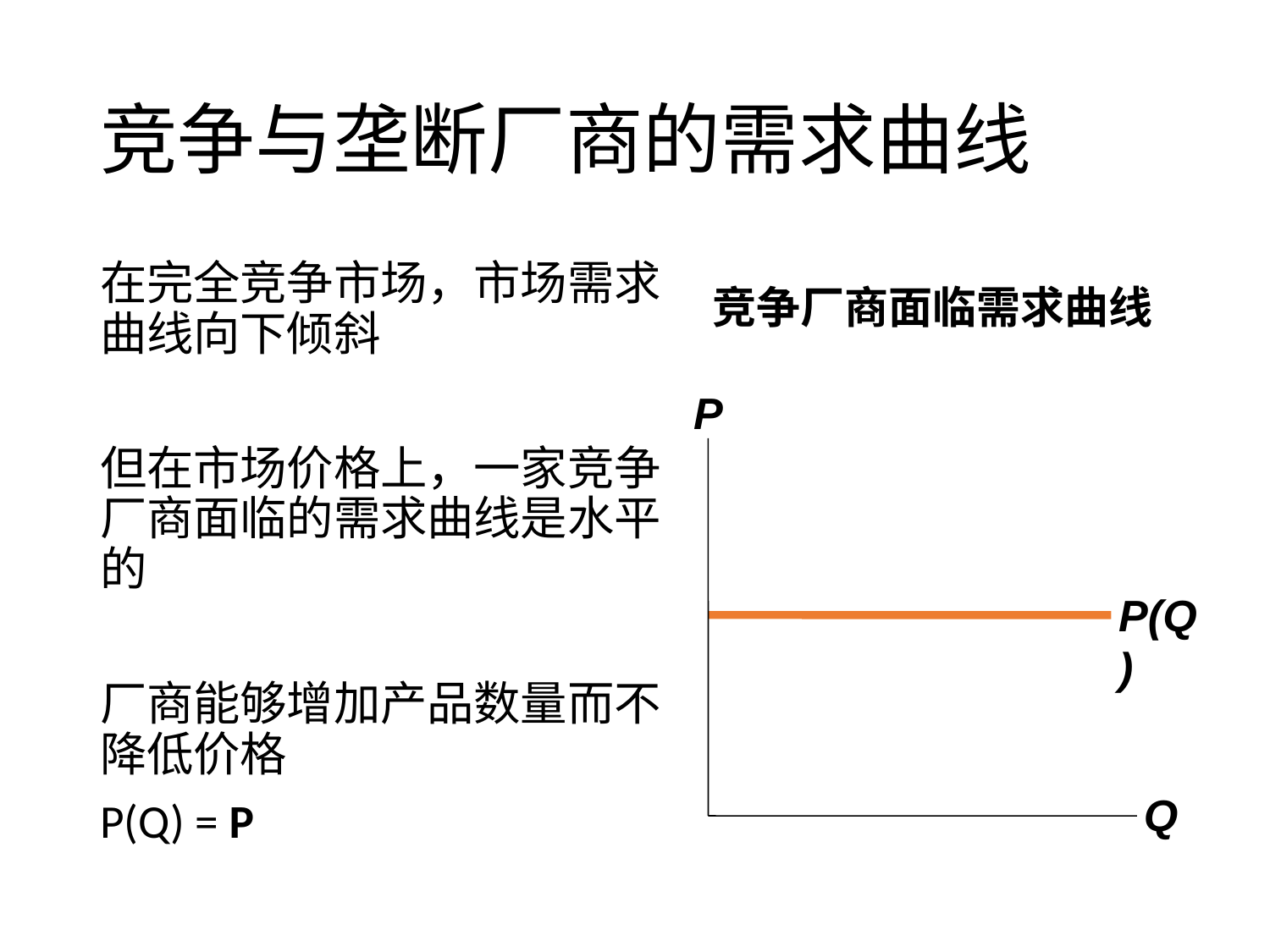

# 竞争与垄断厂商的需求曲线
在完全竞争市场，市场需求曲线向下倾斜

但在市场价格上，一家竞争厂商面临的需求曲线是水平的

厂商能够增加产品数量而不降低价格
P(Q) = P

竞争厂商面临需求曲线
P

Q
P(Q)